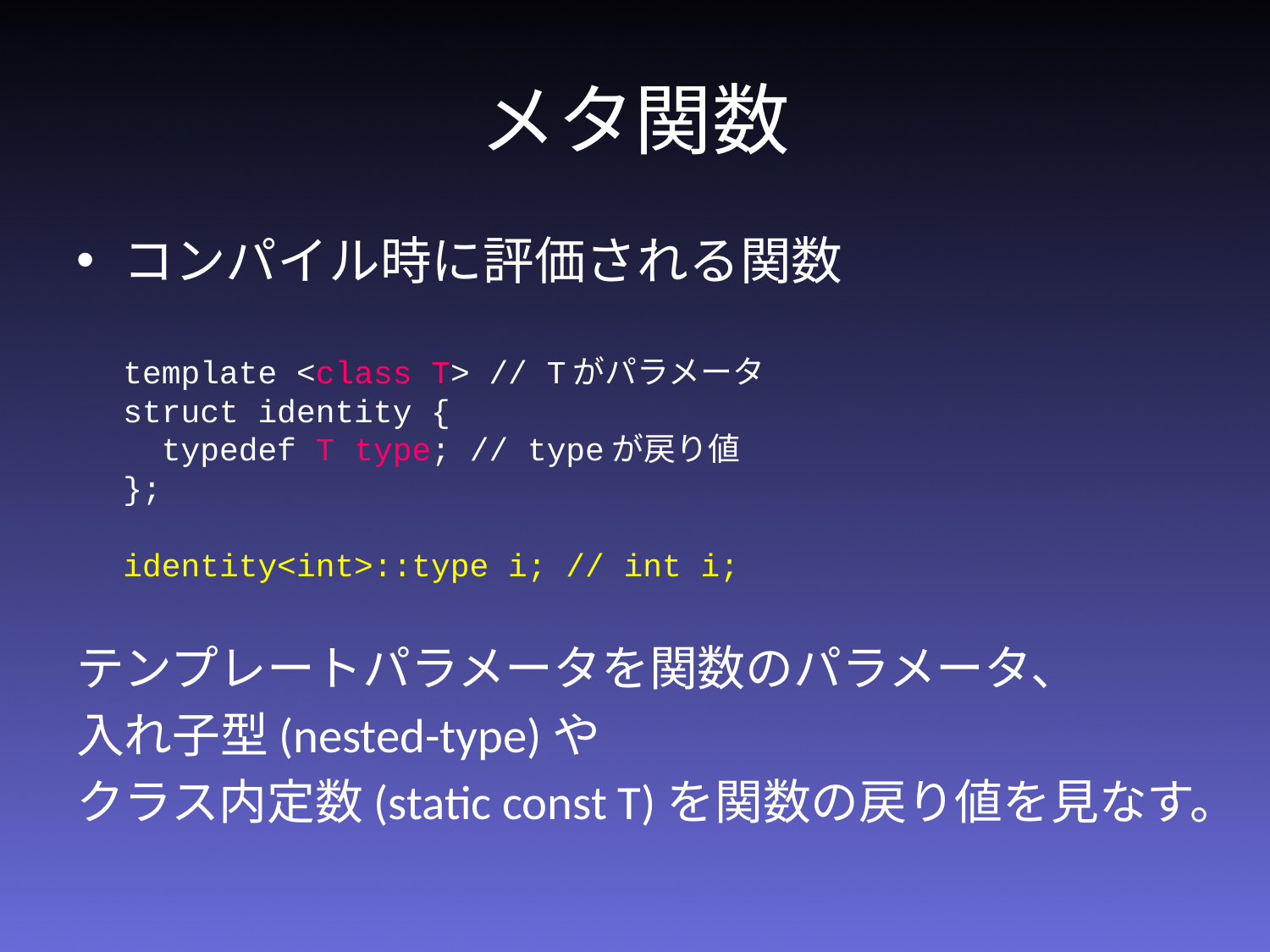

# メタ関数
コンパイル時に評価される関数
template <class T> // Tがパラメータ
struct identity {
  typedef T type; // typeが戻り値
};
identity<int>::type i; // int i;

テンプレートパラメータを関数のパラメータ、
入れ子型(nested-type)や
クラス内定数(static const T)を関数の戻り値を見なす。